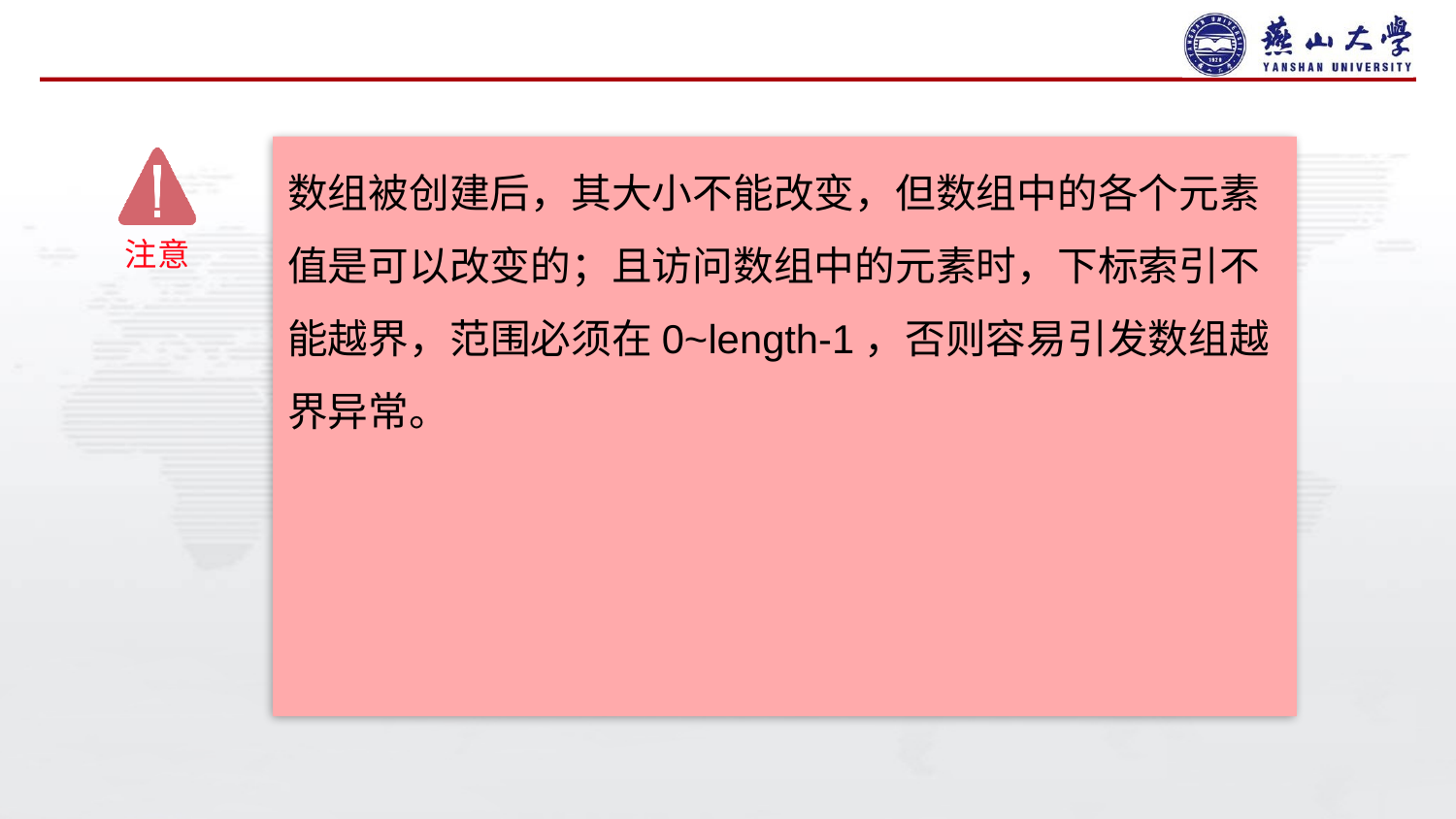

#
数组被创建后，其大小不能改变，但数组中的各个元素值是可以改变的；且访问数组中的元素时，下标索引不能越界，范围必须在0~length-1，否则容易引发数组越界异常。